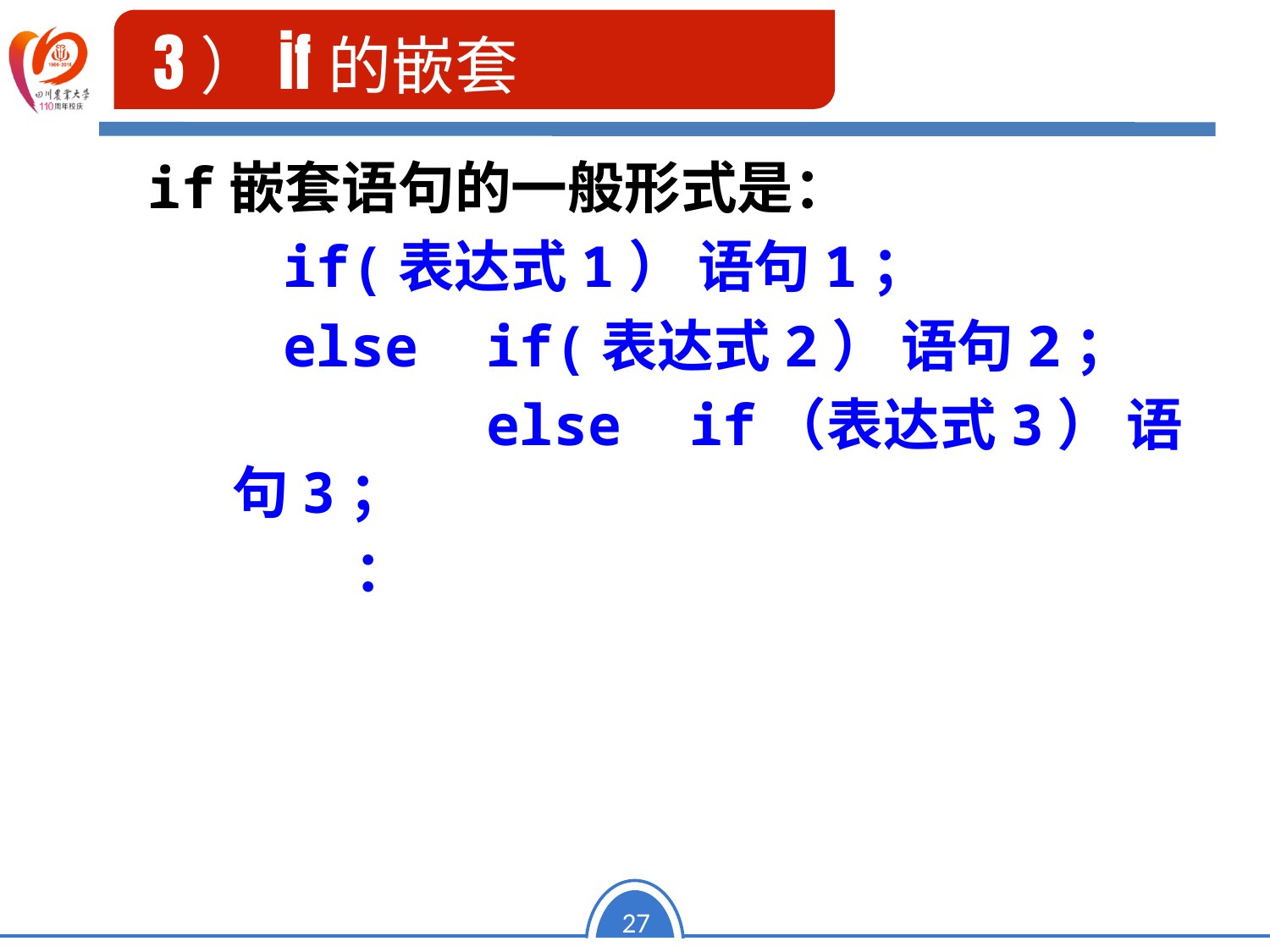

3）if的嵌套
if嵌套语句的一般形式是：
    if(表达式1） 语句1；
    else  if(表达式2） 语句2；
          else  if（表达式3） 语句3；
               ：